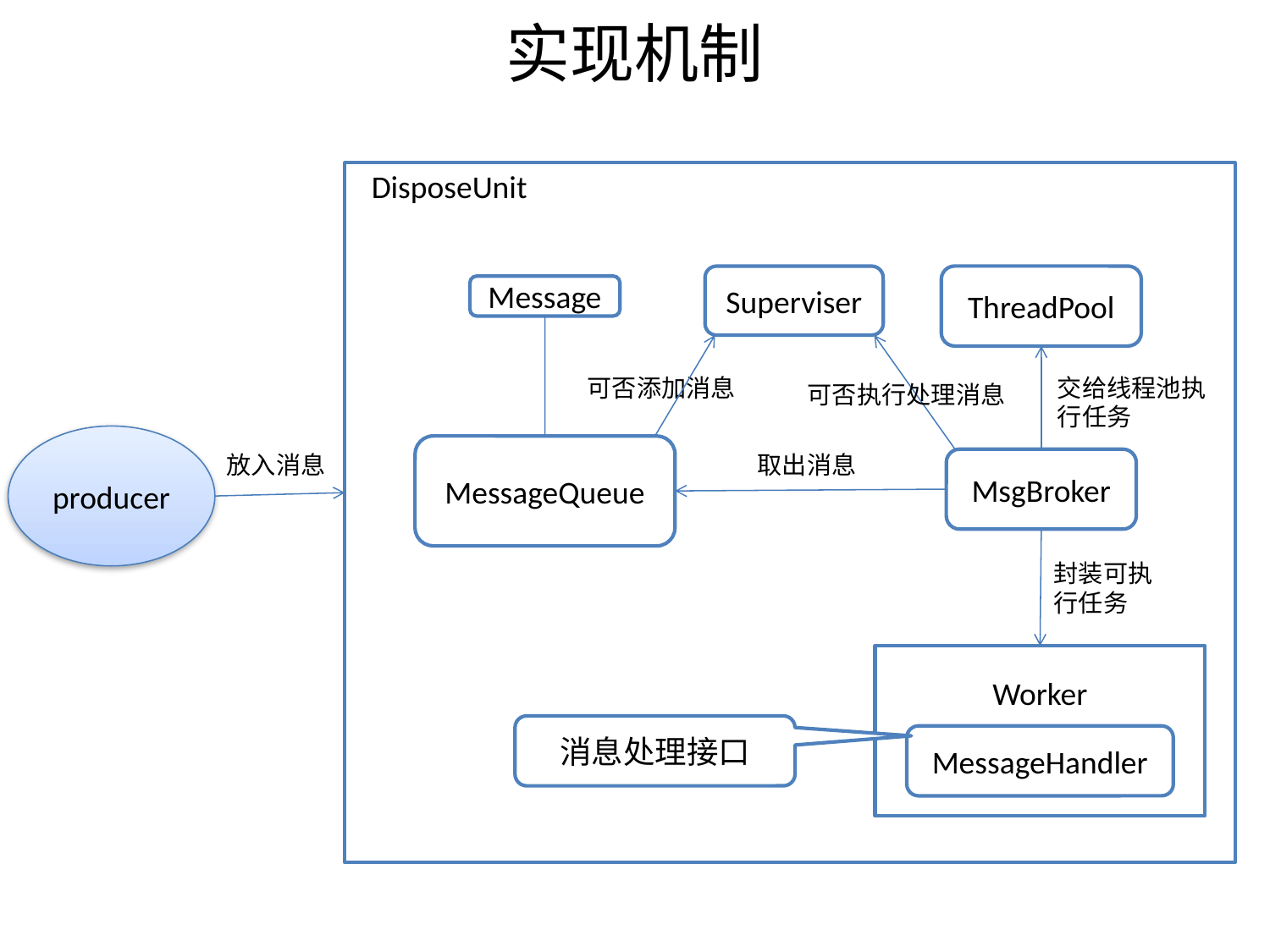

# 实现机制
DisposeUnit

Superviser
ThreadPool
Message
可否添加消息
交给线程池执行任务
可否执行处理消息
producer
MessageQueue
放入消息
取出消息
MsgBroker
封装可执行任务
Worker

MessageHandler
消息处理接口